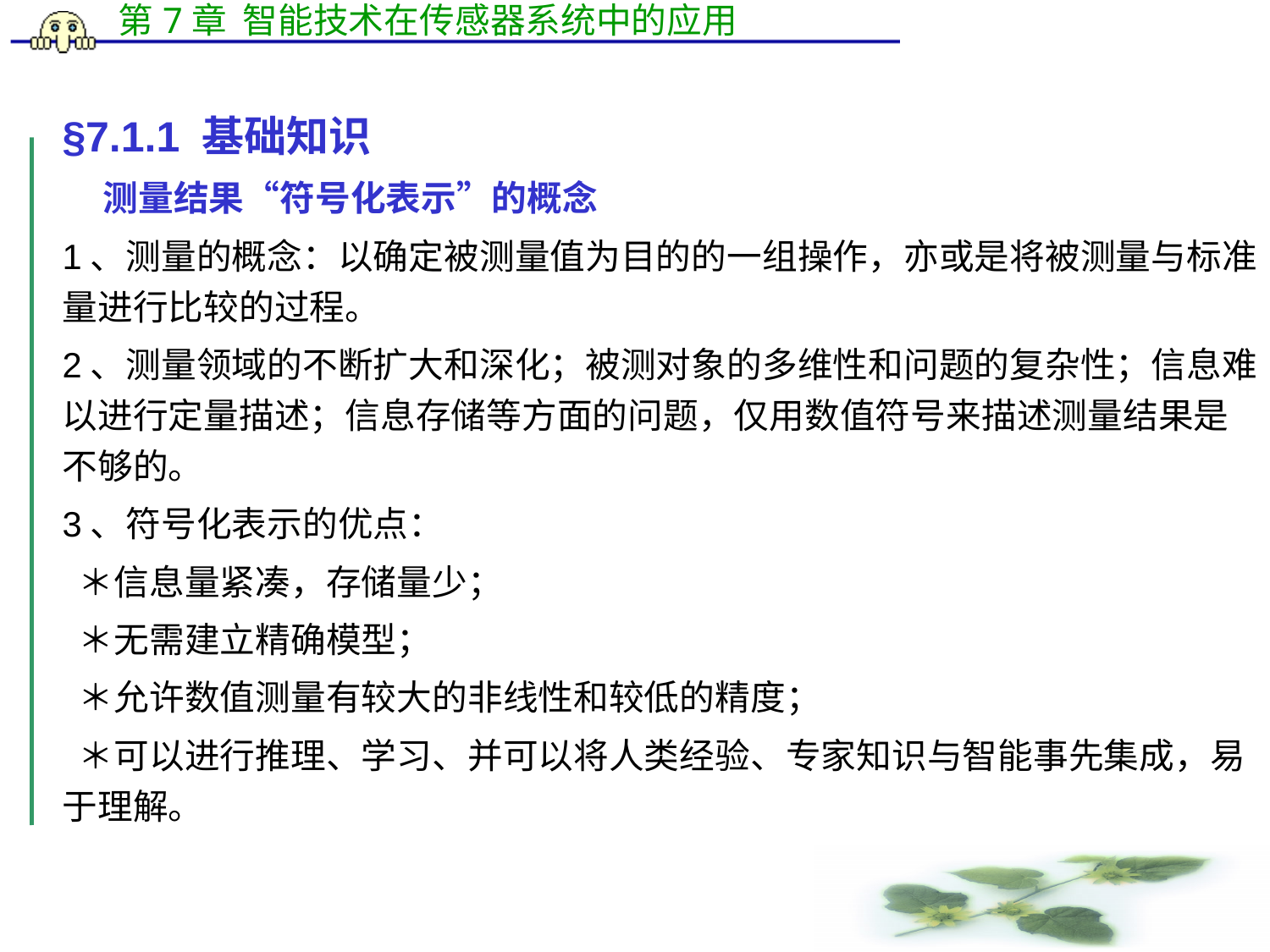

§7.1.1 基础知识
    测量结果“符号化表示”的概念
1、测量的概念：以确定被测量值为目的的一组操作，亦或是将被测量与标准量进行比较的过程。
2、测量领域的不断扩大和深化；被测对象的多维性和问题的复杂性；信息难以进行定量描述；信息存储等方面的问题，仅用数值符号来描述测量结果是不够的。
3、符号化表示的优点：
 ＊信息量紧凑，存储量少；
 ＊无需建立精确模型；
 ＊允许数值测量有较大的非线性和较低的精度；
 ＊可以进行推理、学习、并可以将人类经验、专家知识与智能事先集成，易于理解。